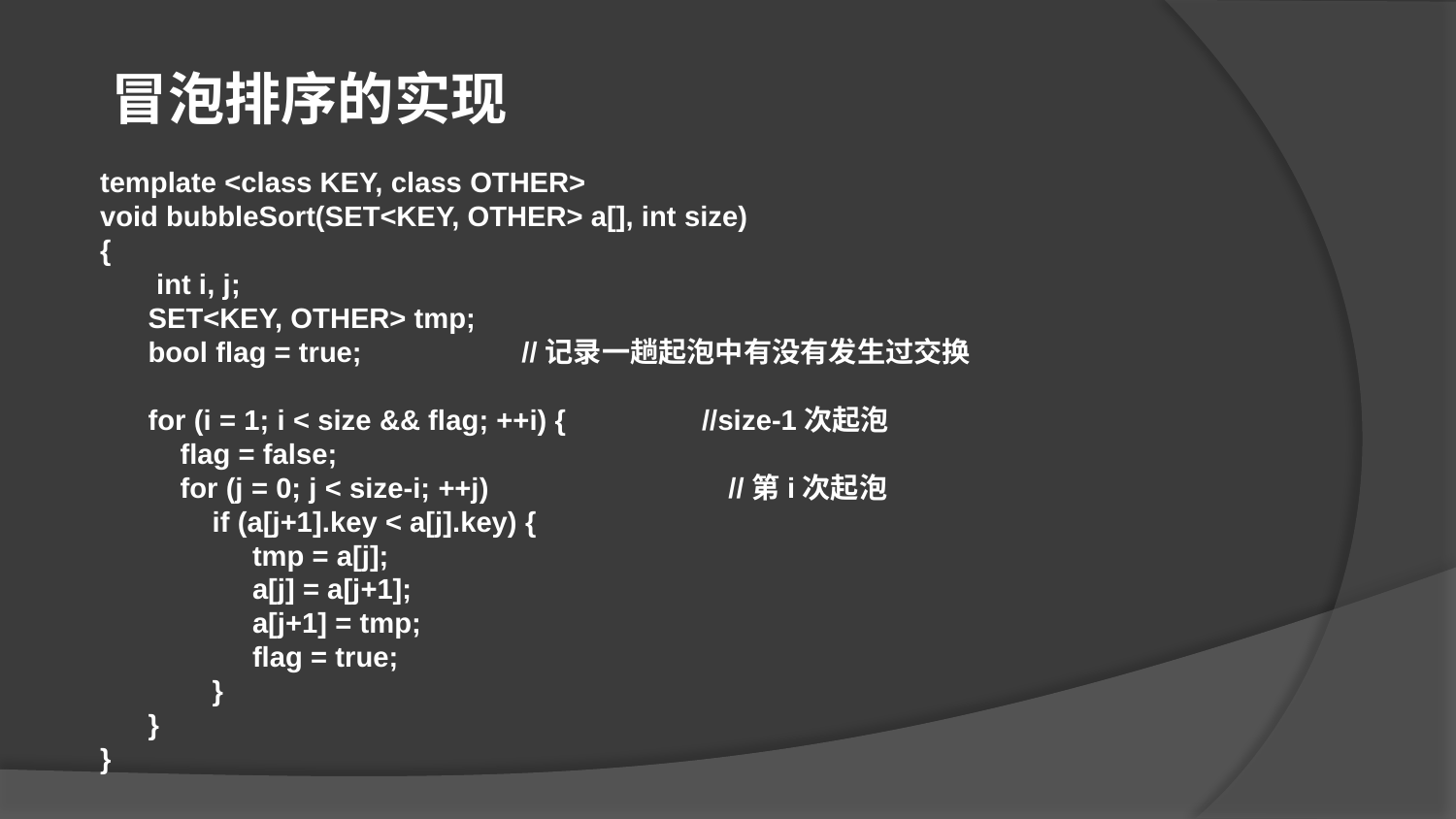

冒泡排序的实现
template <class KEY, class OTHER>
void bubbleSort(SET<KEY, OTHER> a[], int size)
{
       int i, j;
      SET<KEY, OTHER> tmp;
      bool flag = true;                    //记录一趟起泡中有没有发生过交换

      for (i = 1; i < size && flag; ++i) {                 //size-1次起泡
          flag = false;
          for (j = 0; j < size-i; ++j)                              //第i次起泡
              if (a[j+1].key < a[j].key) {
                   tmp = a[j];
                   a[j] = a[j+1];
                   a[j+1] = tmp;
                   flag = true;
              }
      }
}